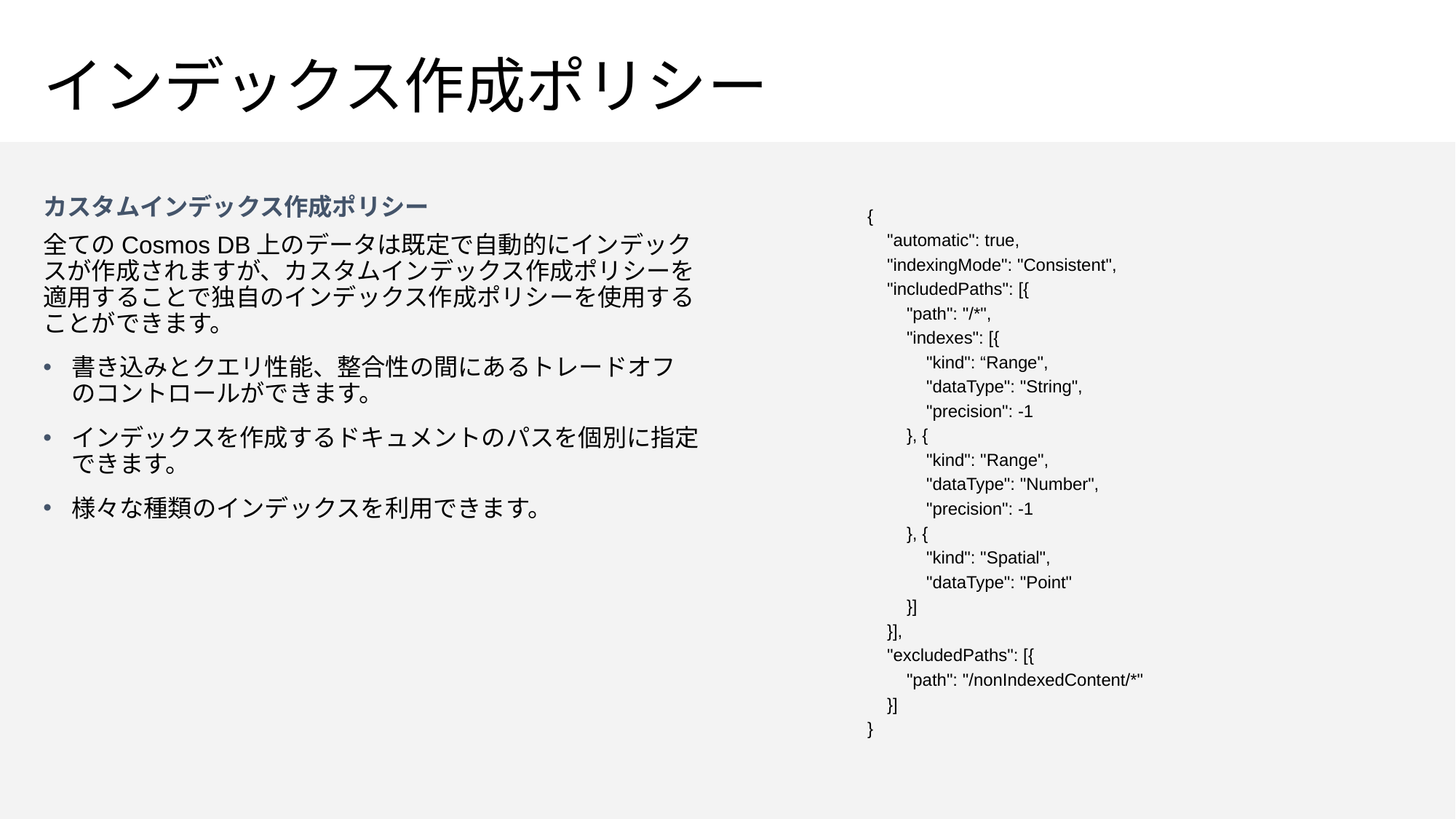

# インデックス作成ポリシー
カスタムインデックス作成ポリシー
全てのCosmos DB上のデータは既定で自動的にインデックスが作成されますが、カスタムインデックス作成ポリシーを適用することで独自のインデックス作成ポリシーを使用することができます。
書き込みとクエリ性能、整合性の間にあるトレードオフのコントロールができます。
インデックスを作成するドキュメントのパスを個別に指定できます。
様々な種類のインデックスを利用できます。
{
    "automatic": true,
    "indexingMode": "Consistent",
    "includedPaths": [{
        "path": "/*",
        "indexes": [{
            "kind": “Range",
            "dataType": "String",
            "precision": -1
        }, {
            "kind": "Range",
            "dataType": "Number",
            "precision": -1
        }, {
            "kind": "Spatial",
            "dataType": "Point"
        }]
    }],
    "excludedPaths": [{
        "path": "/nonIndexedContent/*"
    }]
}